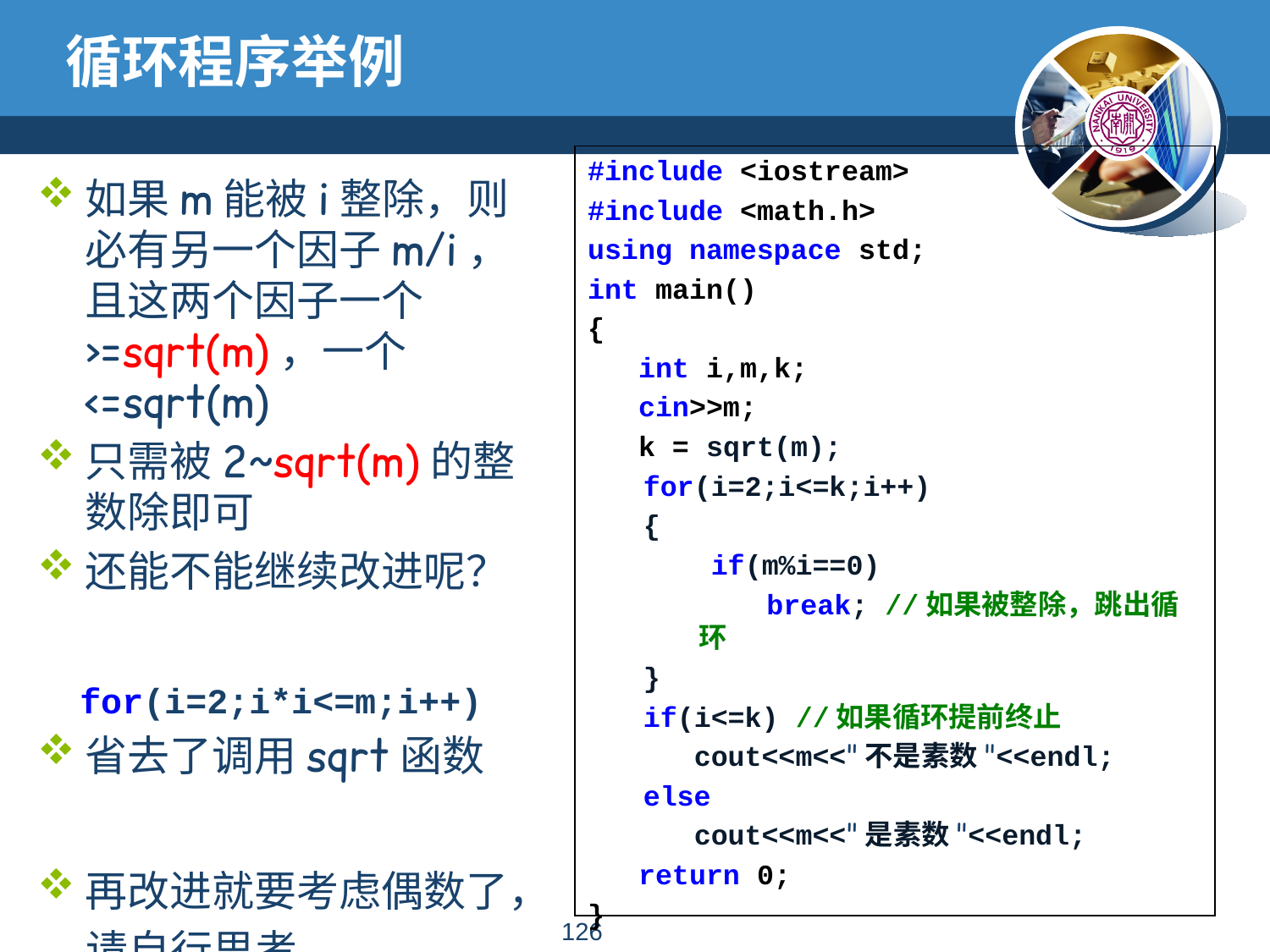

# 循环程序举例
#include <iostream>
#include <math.h>
using namespace std;
int main()
{
   int i,m,k;
   cin>>m;
   k = sqrt(m);
for(i=2;i<=k;i++)
{
    if(m%i==0)
    break; //如果被整除，跳出循环
}
if(i<=k) //如果循环提前终止
   cout<<m<<"不是素数"<<endl;
else
   cout<<m<<"是素数"<<endl;
   return 0;
}

如果m能被i整除，则必有另一个因子m/i，且这两个因子一个>=sqrt(m)，一个<=sqrt(m)
只需被2~sqrt(m)的整数除即可
还能不能继续改进呢？

  for(i=2;i*i<=m;i++)
省去了调用sqrt函数

再改进就要考虑偶数了，
    请自行思考
126